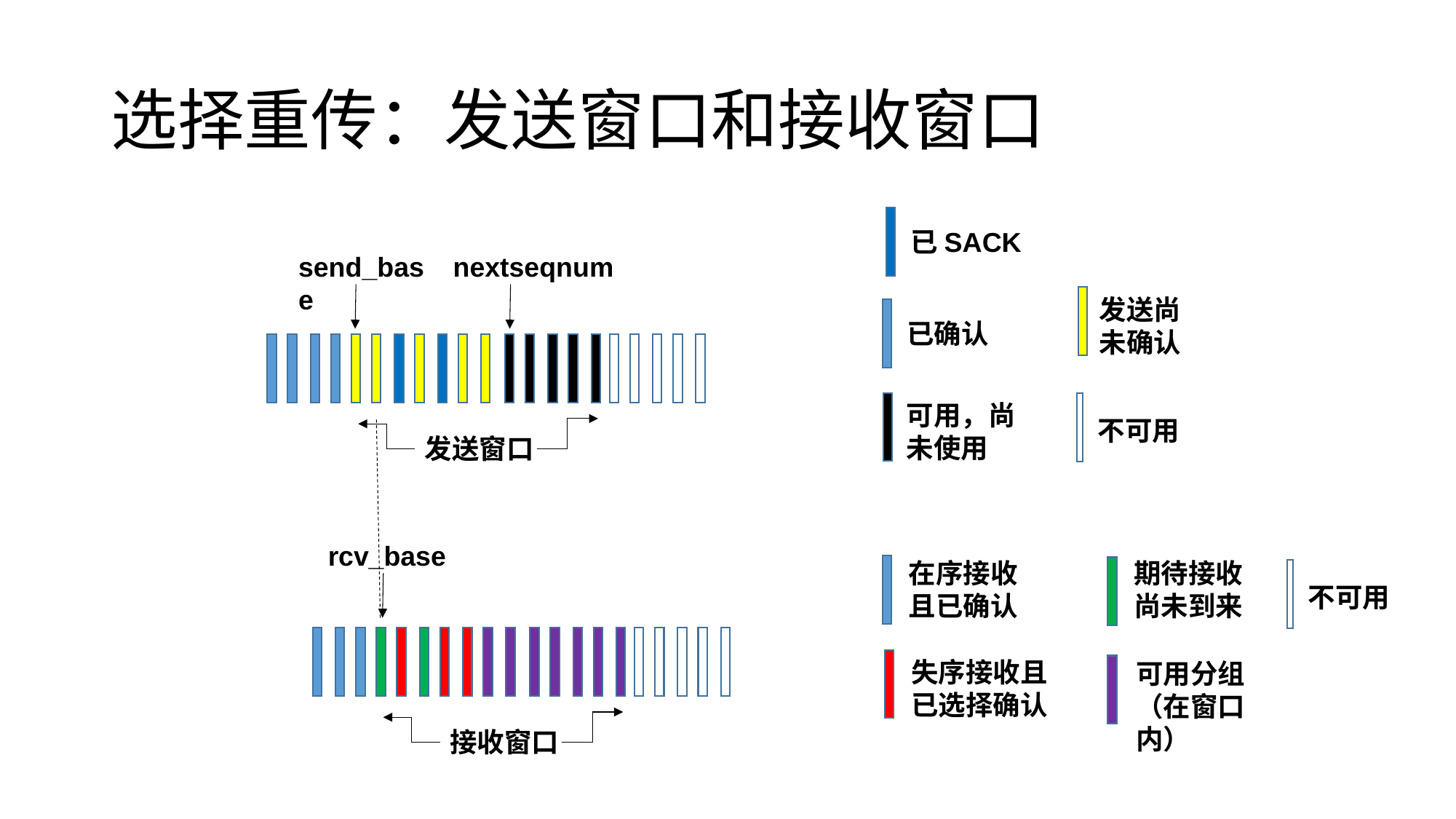

# 选择重传：发送窗口和接收窗口

已SACK

发送尚未确认

已确认

可用，尚未使用

不可用

send_base
nextseqnum

发送窗口
rcv_base
在序接收且已确认
期待接收尚未到来

不可用
失序接收且已选择确认

可用分组
（在窗口内）

接收窗口